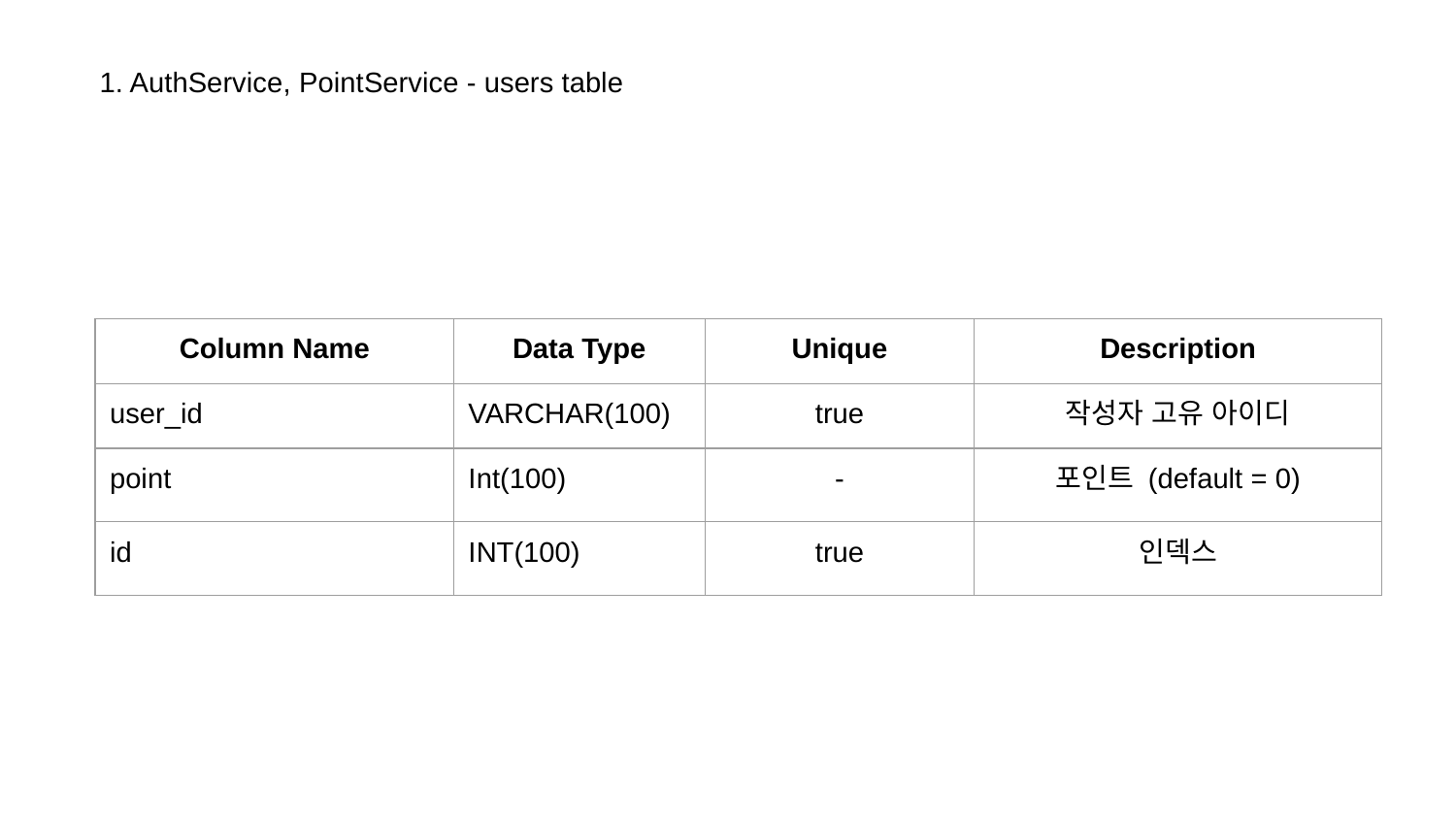

1. AuthService, PointService - users table
| Column Name | Data Type | Unique | Description |
| --- | --- | --- | --- |
| user\_id | VARCHAR(100) | true | 작성자 고유 아이디 |
| point | Int(100) | - | 포인트 (default = 0) |
| id | INT(100) | true | 인덱스 |